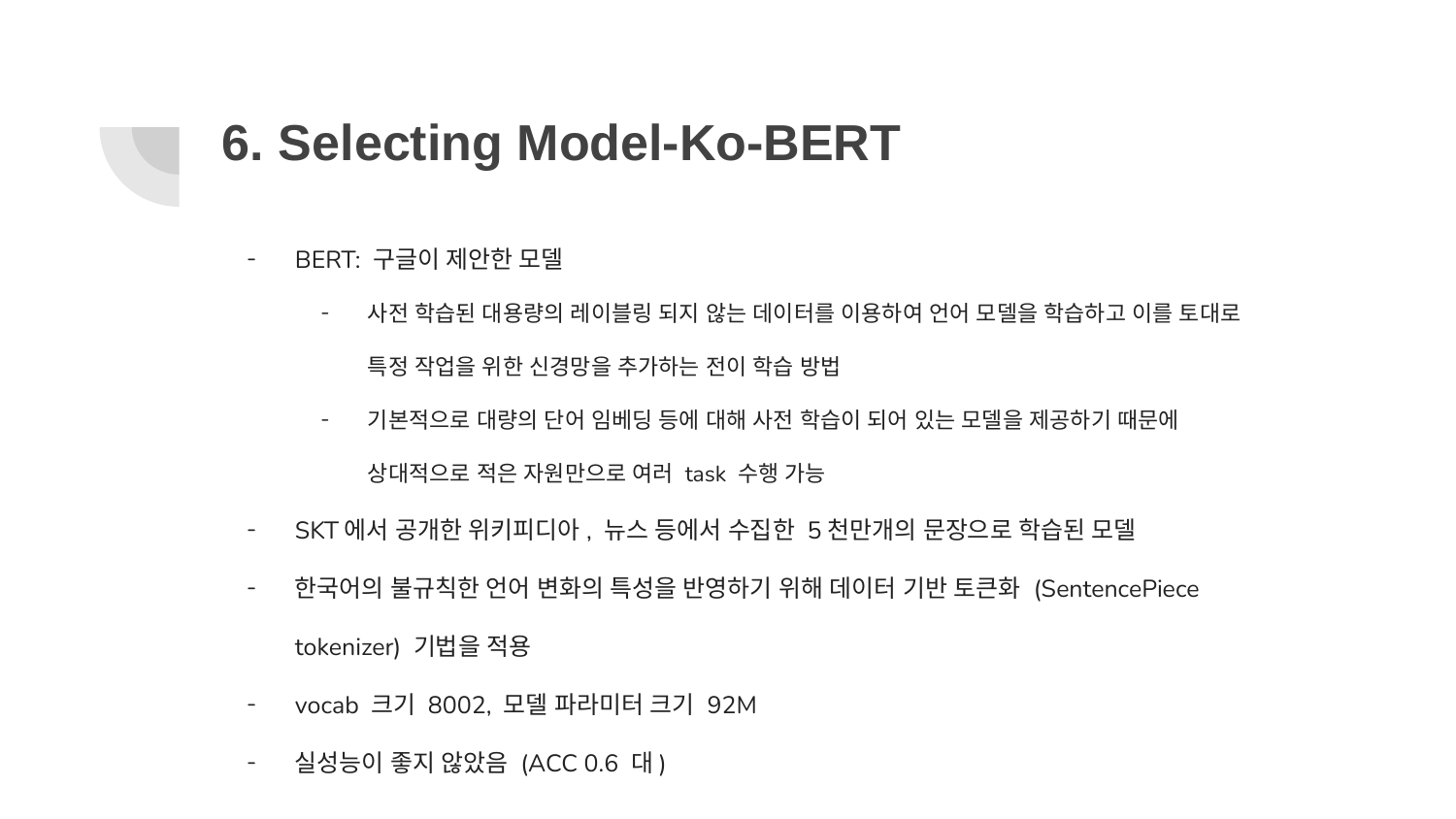

# 6. Selecting Model-Ko-BERT

BERT: 구글이 제안한 모델
사전 학습된 대용량의 레이블링 되지 않는 데이터를 이용하여 언어 모델을 학습하고 이를 토대로 특정 작업을 위한 신경망을 추가하는 전이 학습 방법
기본적으로 대량의 단어 임베딩 등에 대해 사전 학습이 되어 있는 모델을 제공하기 때문에 상대적으로 적은 자원만으로 여러 task 수행 가능
SKT에서 공개한 위키피디아, 뉴스 등에서 수집한 5천만개의 문장으로 학습된 모델
한국어의 불규칙한 언어 변화의 특성을 반영하기 위해 데이터 기반 토큰화 (SentencePiece tokenizer) 기법을 적용
vocab 크기 8002, 모델 파라미터 크기 92M
실성능이 좋지 않았음 (ACC 0.6 대)